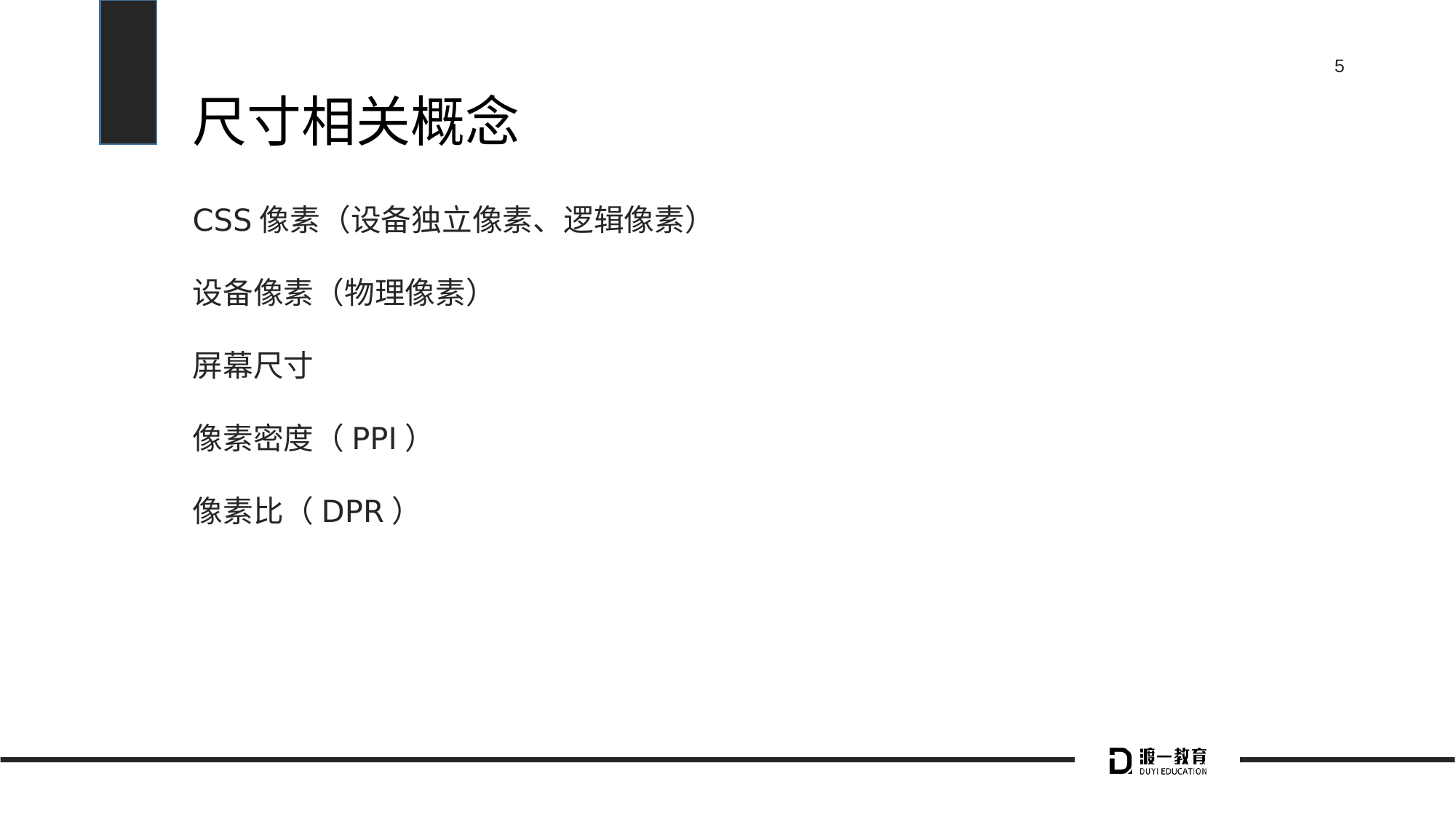

# 尺寸相关概念
CSS像素（设备独立像素、逻辑像素）
设备像素（物理像素）
屏幕尺寸
像素密度（PPI）
像素比（DPR）